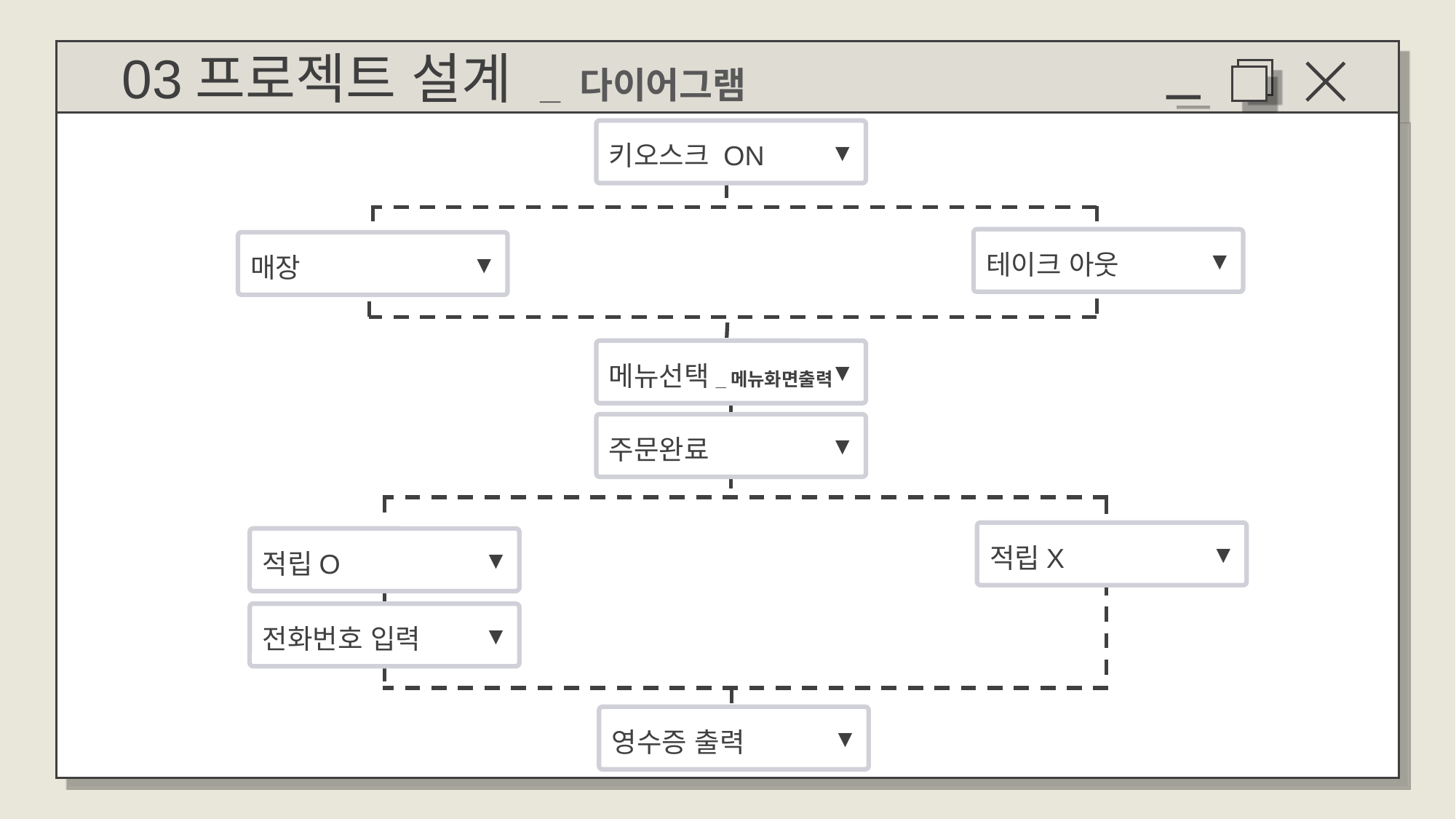

03프로젝트 설계 _ 다이어그램

▼
키오스크 ON

▼
테이크 아웃

▼
매장

▼
메뉴선택_메뉴화면출력

▼
주문완료

▼
적립X

▼
적립O

▼
전화번호 입력

▼
영수증 출력